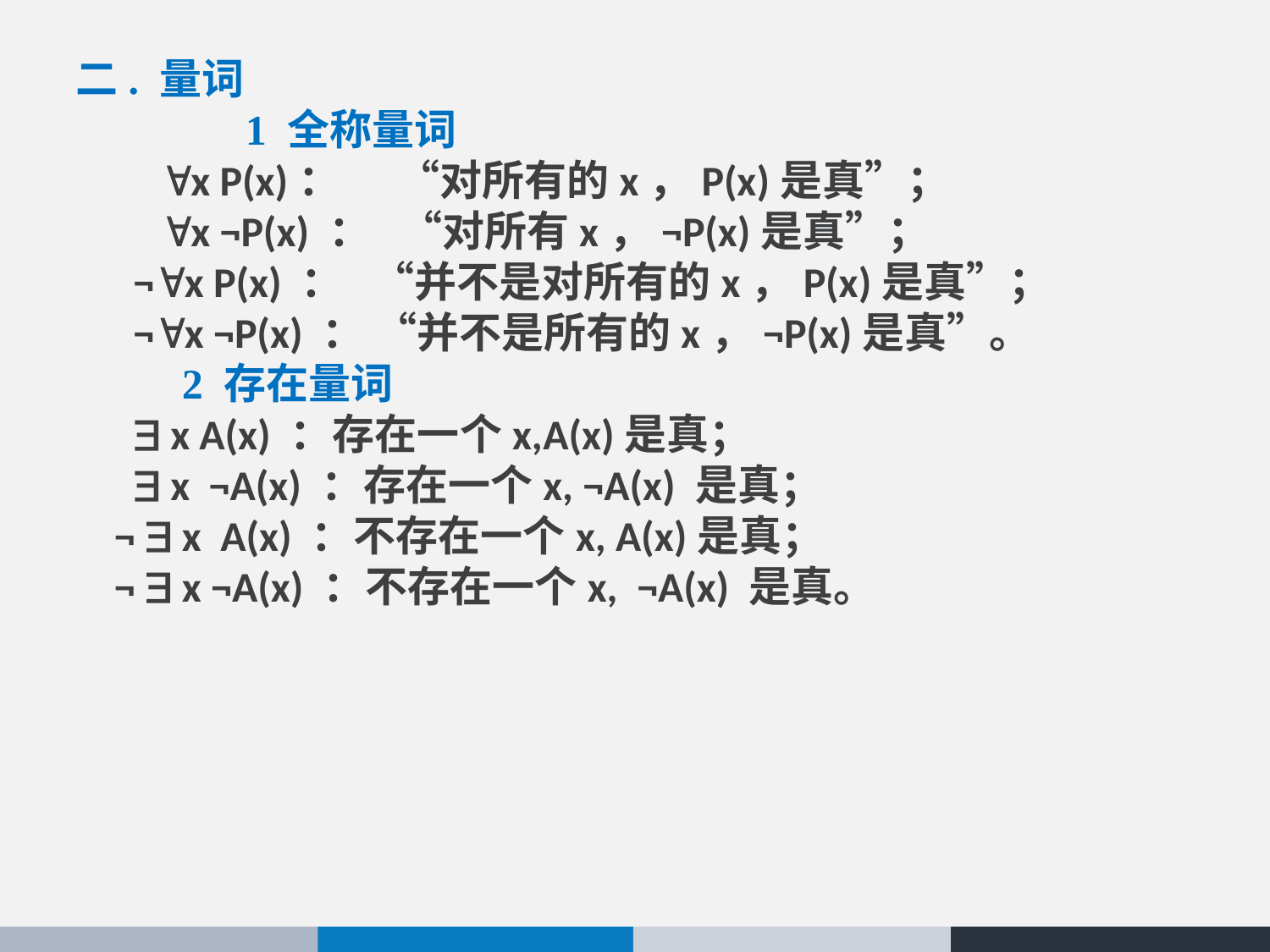

二. 量词
                1 全称量词
        ∀x P(x)：      “对所有的x，P(x)是真”；
        ∀x ¬P(x) ：   “对所有x，¬P(x)是真”；
      ¬∀x P(x) ：   “并不是对所有的x，P(x)是真”；
      ¬∀x ¬P(x) ： “并不是所有的x，¬P(x)是真”。
          2 存在量词
      ∃ x A(x) ：存在一个x,A(x)是真；
      ∃ x  ¬A(x) ：存在一个x, ¬A(x) 是真；
    ¬ ∃ x  A(x) ：不存在一个x, A(x)是真；
    ¬ ∃ x ¬A(x) ：不存在一个x,  ¬A(x) 是真。